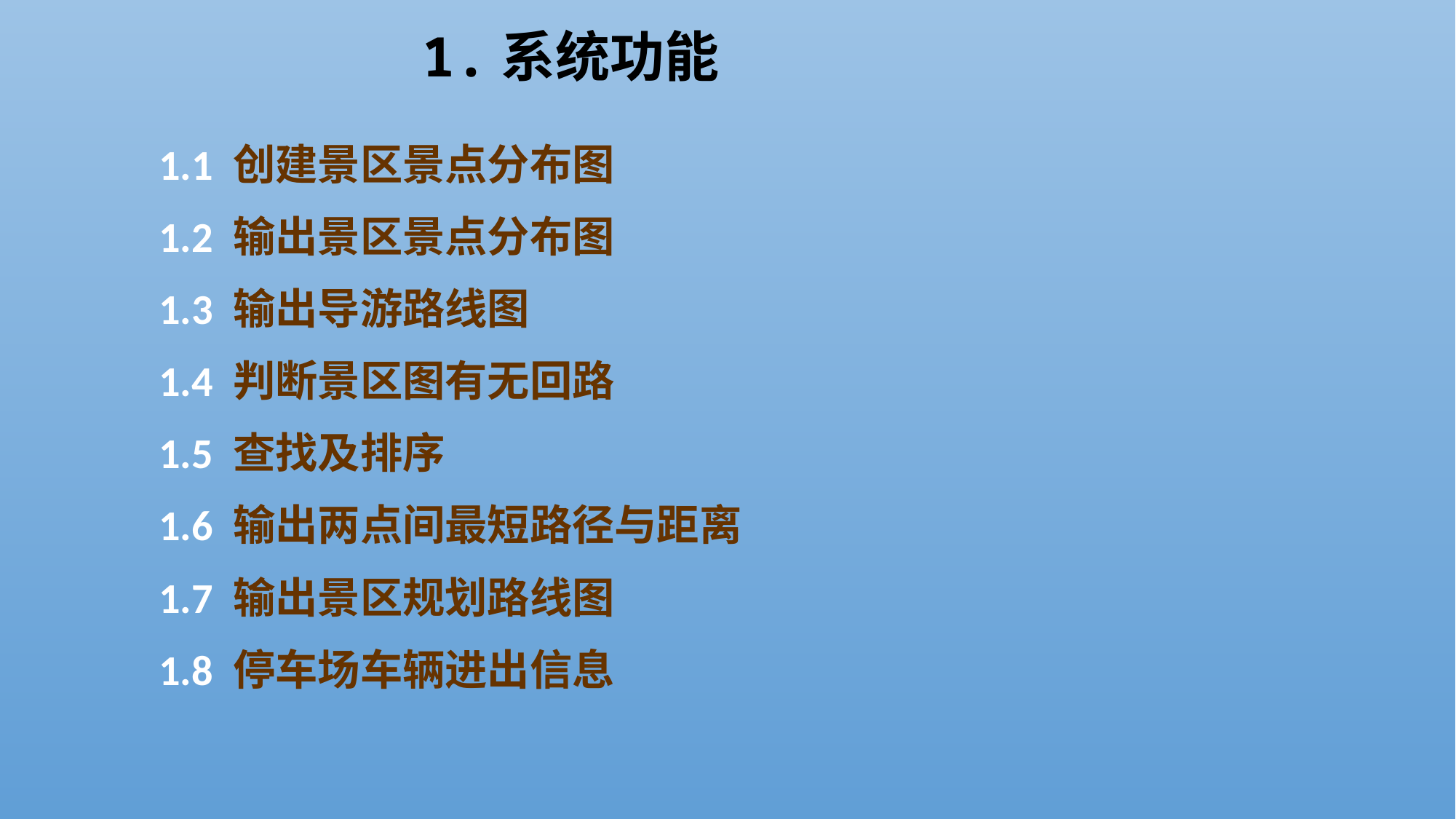

1.系统功能
1.1 创建景区景点分布图
1.2 输出景区景点分布图
1.3 输出导游路线图
1.4 判断景区图有无回路
1.5 查找及排序
1.6 输出两点间最短路径与距离
1.7 输出景区规划路线图
1.8 停车场车辆进出信息